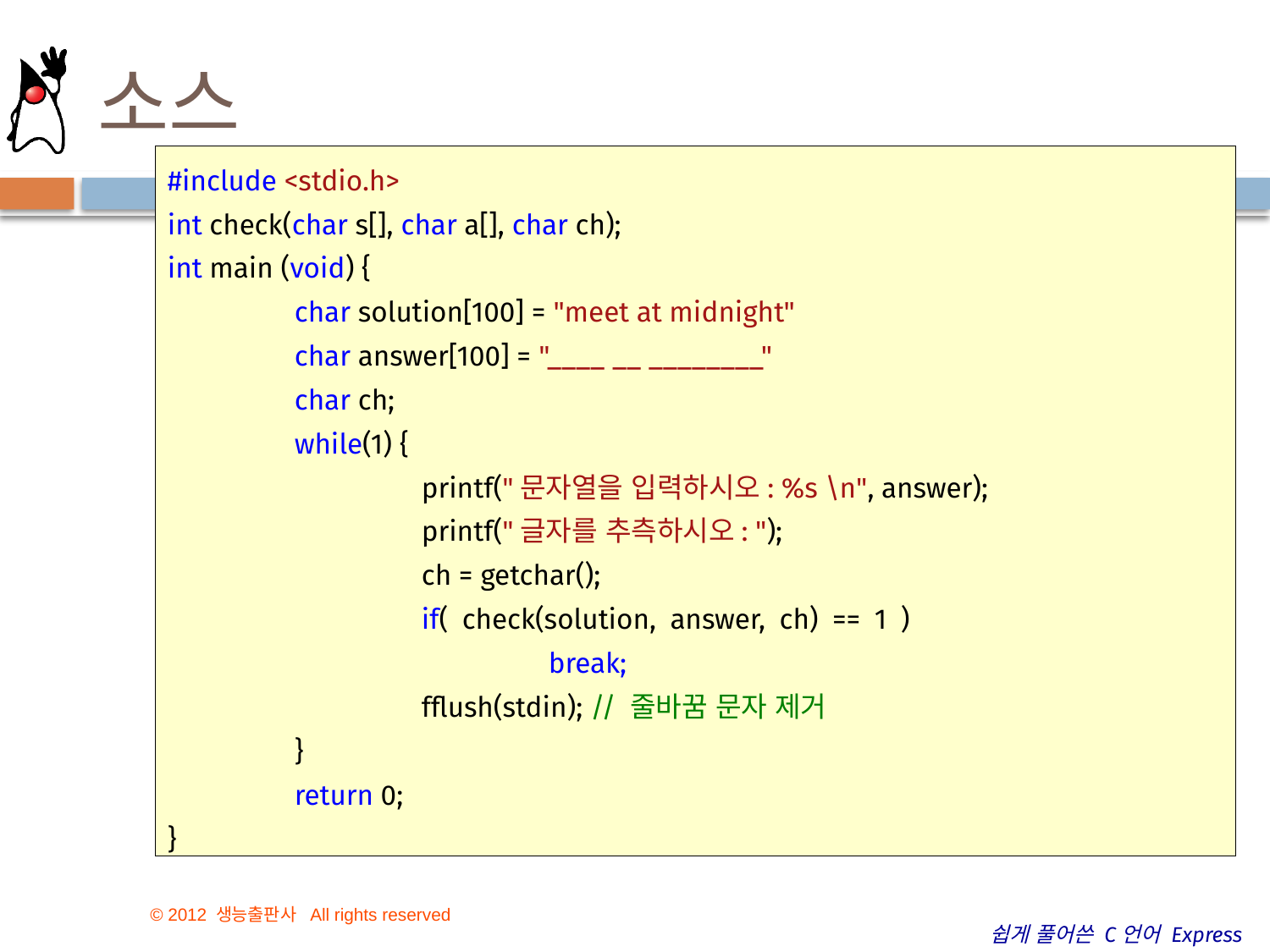

# 소스
#include <stdio.h>
int check(char s[], char a[], char ch);
int main (void) {
	char solution[100] = "meet at midnight"
	char answer[100] = "____ __ ________"
	char ch;
	while(1) {
		printf("문자열을 입력하시오: %s \n", answer);
		printf("글자를 추측하시오: ");
		ch = getchar();
		if( check(solution, answer, ch) == 1 )						break;
		fflush(stdin); // 줄바꿈 문자 제거
	}
	return 0;
}